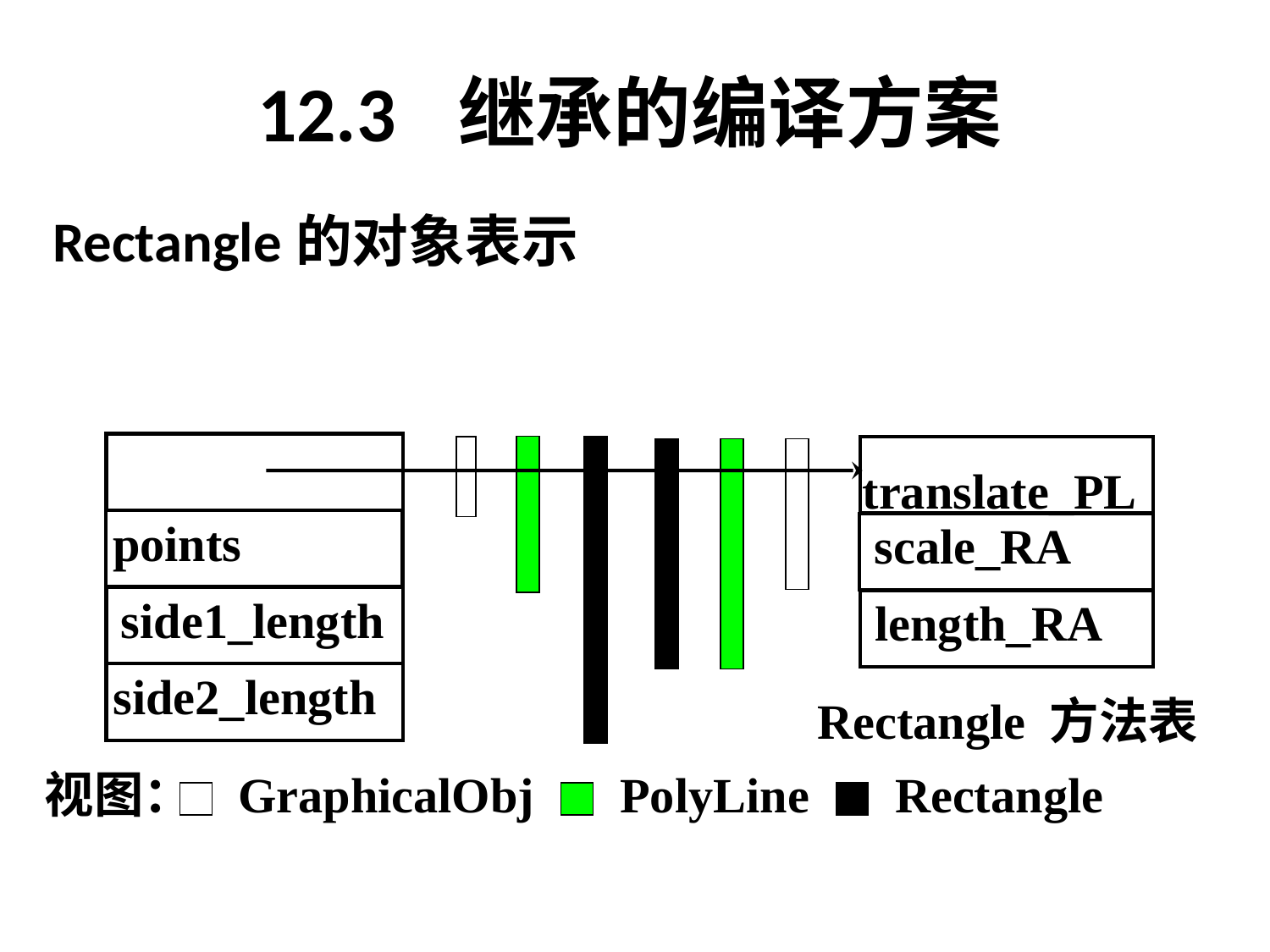

# 12.3  继承的编译方案
Rectangle的对象表示

 points
 side1_length
 side2_length

 translate_PL
 scale_RA
 length_RA

Rectangle 方法表
视图：   GraphicalObj       PolyLine       Rectangle